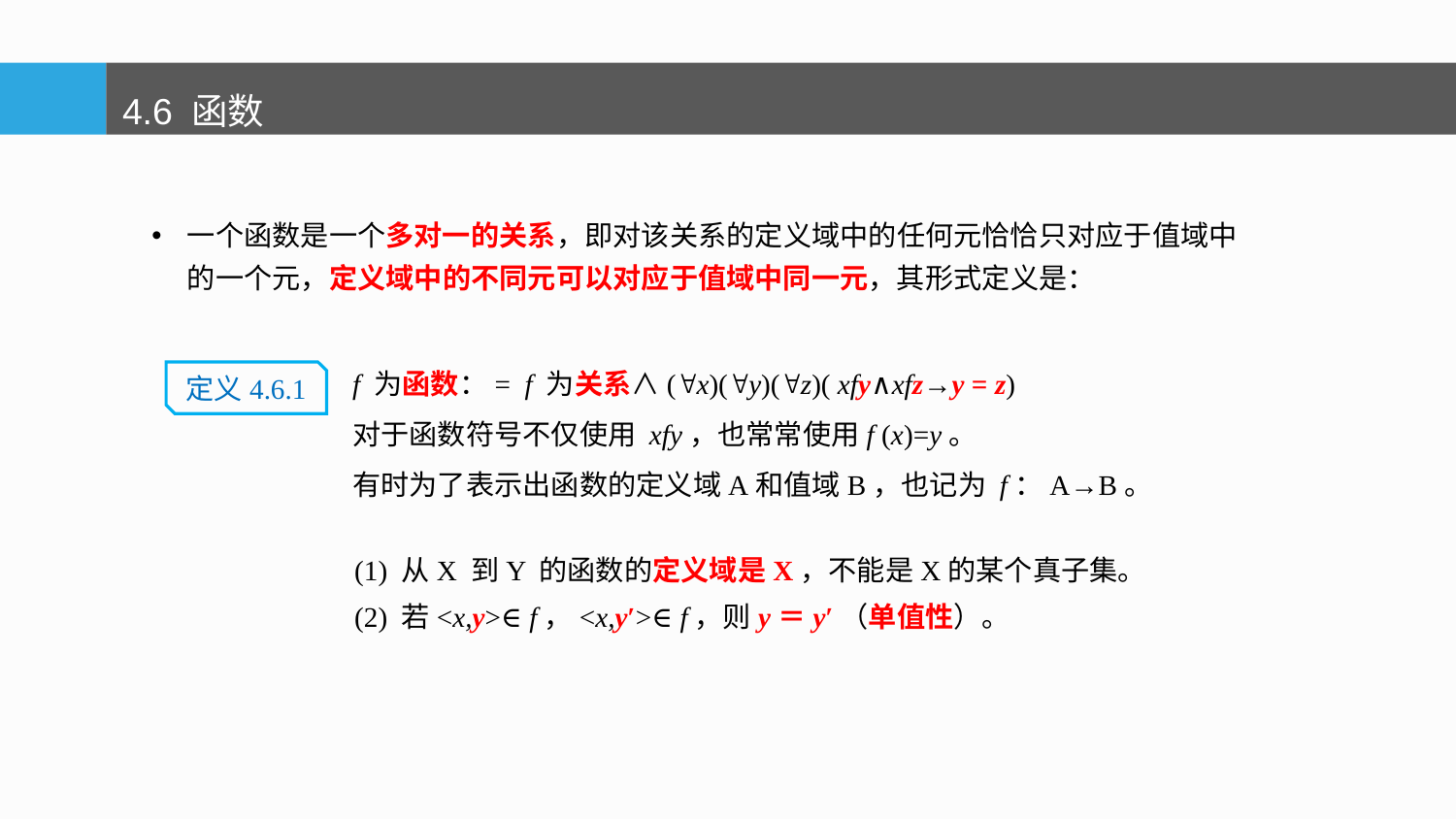

4.6 函数

一个函数是一个多对一的关系，即对该关系的定义域中的任何元恰恰只对应于值域中的一个元，定义域中的不同元可以对应于值域中同一元，其形式定义是：
f 为函数：=  f 为关系∧(∀x)(∀y)(∀z)( xfy∧xfz→y = z)
对于函数符号不仅使用 xfy，也常常使用f (x)=y。
有时为了表示出函数的定义域A和值域B，也记为 f：A→B。
定义4.6.1
 (1) 从X 到Y 的函数的定义域是X，不能是X的某个真子集。
 (2) 若<x,y>∈f，<x,y′>∈f，则y＝y′（单值性）。